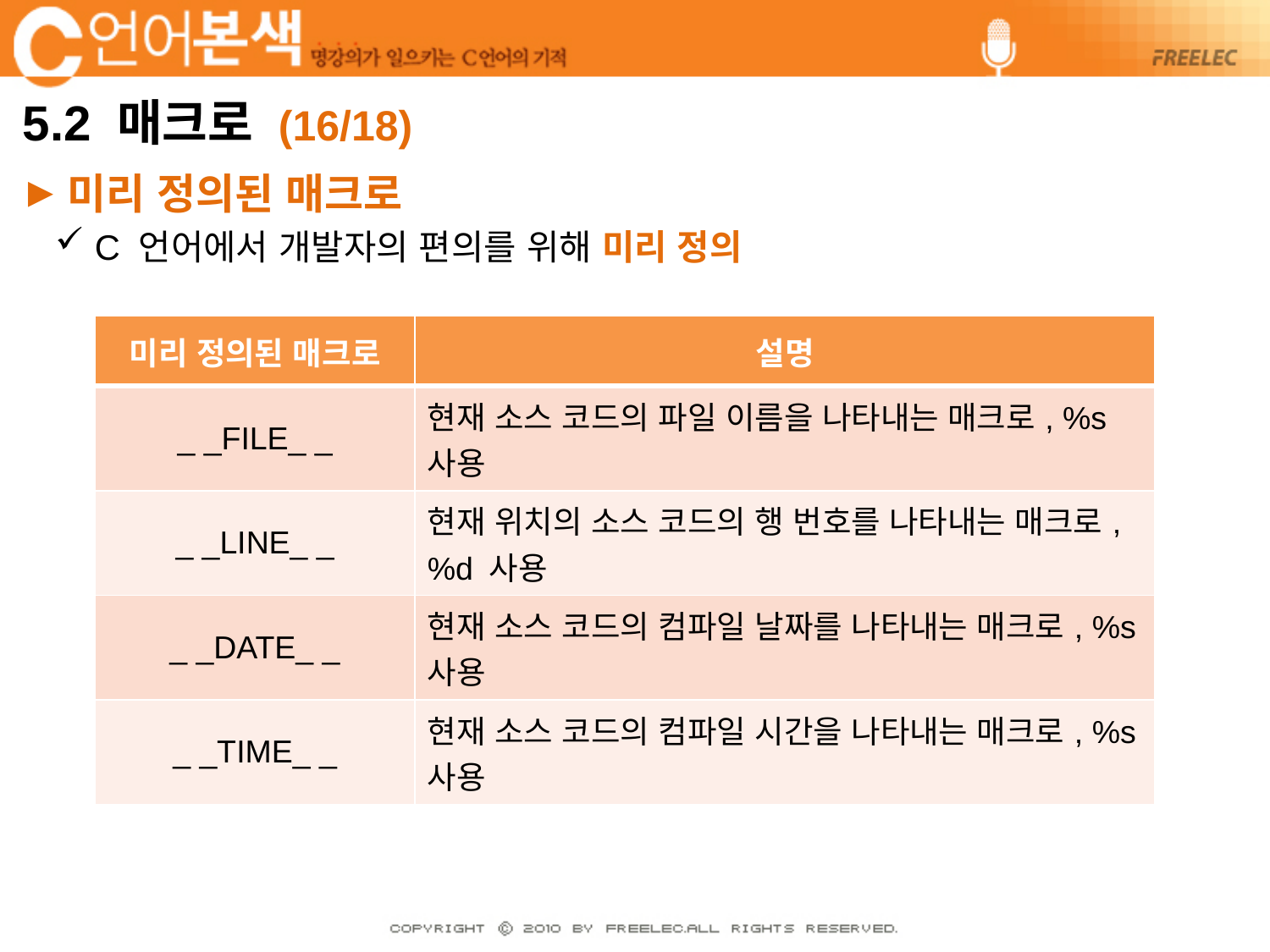

# 5.2 매크로 (16/18)
미리 정의된 매크로
C 언어에서 개발자의 편의를 위해 미리 정의

| 미리 정의된 매크로 | 설명 |
| --- | --- |
| \_ \_FILE\_ \_ | 현재 소스 코드의 파일 이름을 나타내는 매크로, %s 사용 |
| \_ \_LINE\_ \_ | 현재 위치의 소스 코드의 행 번호를 나타내는 매크로, %d 사용 |
| \_ \_DATE\_ \_ | 현재 소스 코드의 컴파일 날짜를 나타내는 매크로, %s 사용 |
| \_ \_TIME\_ \_ | 현재 소스 코드의 컴파일 시간을 나타내는 매크로, %s 사용 |